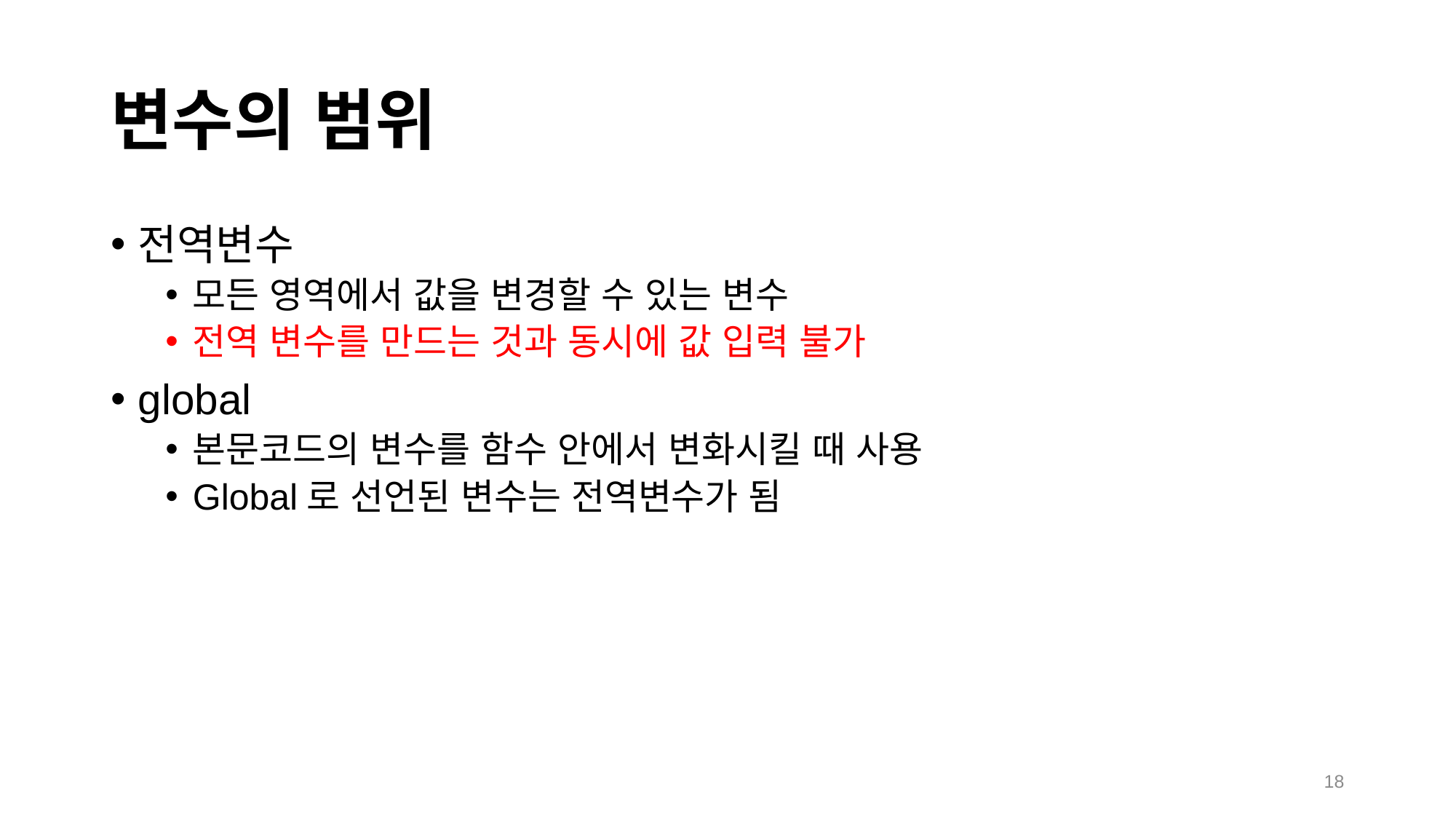

# 변수의 범위
전역변수
모든 영역에서 값을 변경할 수 있는 변수
전역 변수를 만드는 것과 동시에 값 입력 불가
global
본문코드의 변수를 함수 안에서 변화시킬 때 사용
Global로 선언된 변수는 전역변수가 됨

18